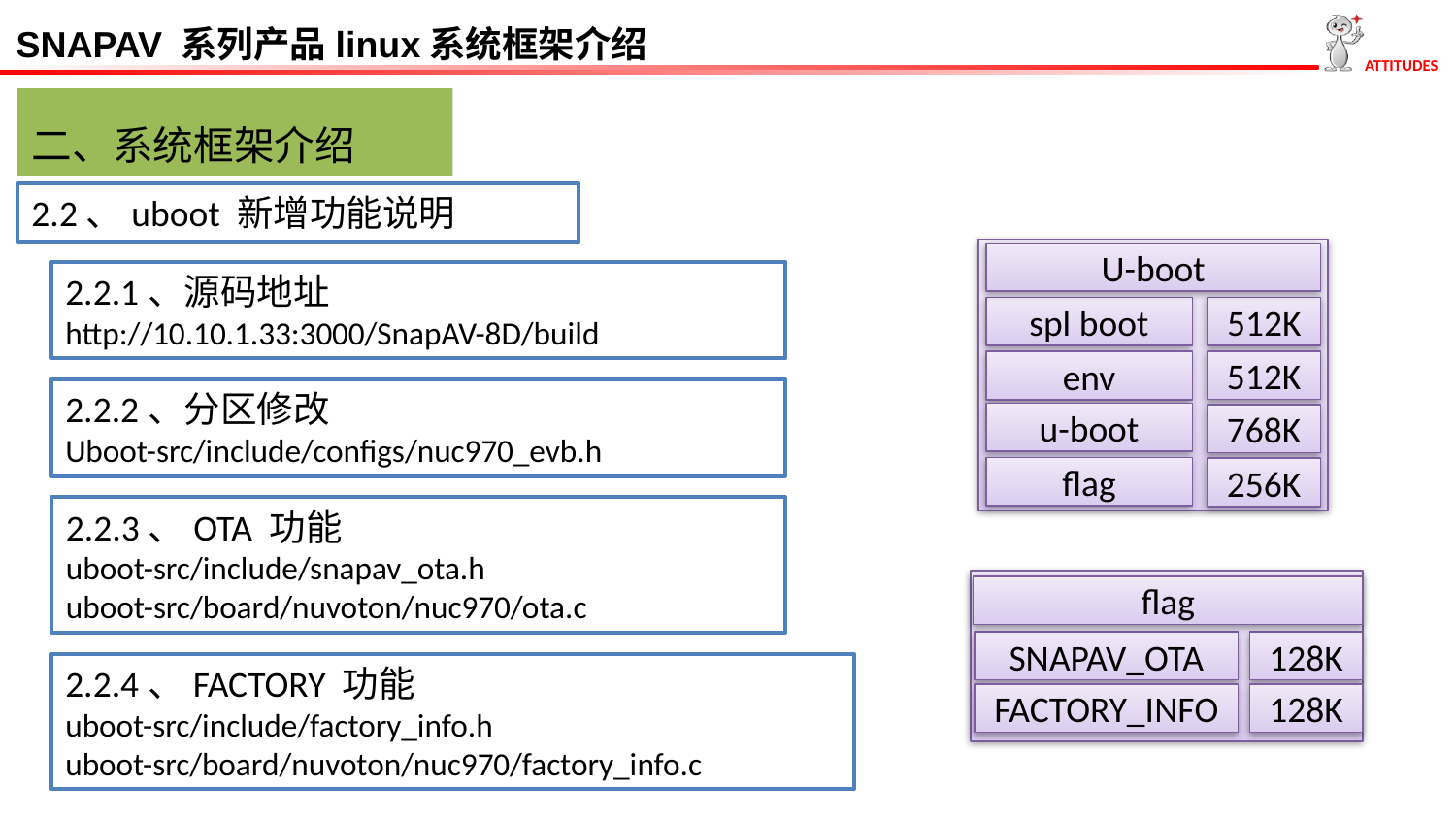

SNAPAV 系列产品linux系统框架介绍
二、系统框架介绍
2.2、uboot 新增功能说明

U-boot
spl boot
512K
512K
env
u-boot
768K
flag
256K
2.2.1、源码地址
http://10.10.1.33:3000/SnapAV-8D/build
2.2.2、分区修改
Uboot-src/include/configs/nuc970_evb.h
2.2.3、OTA 功能
uboot-src/include/snapav_ota.h
uboot-src/board/nuvoton/nuc970/ota.c

flag
SNAPAV_OTA
128K
FACTORY_INFO
128K
2.2.4、FACTORY 功能
uboot-src/include/factory_info.h
uboot-src/board/nuvoton/nuc970/factory_info.c